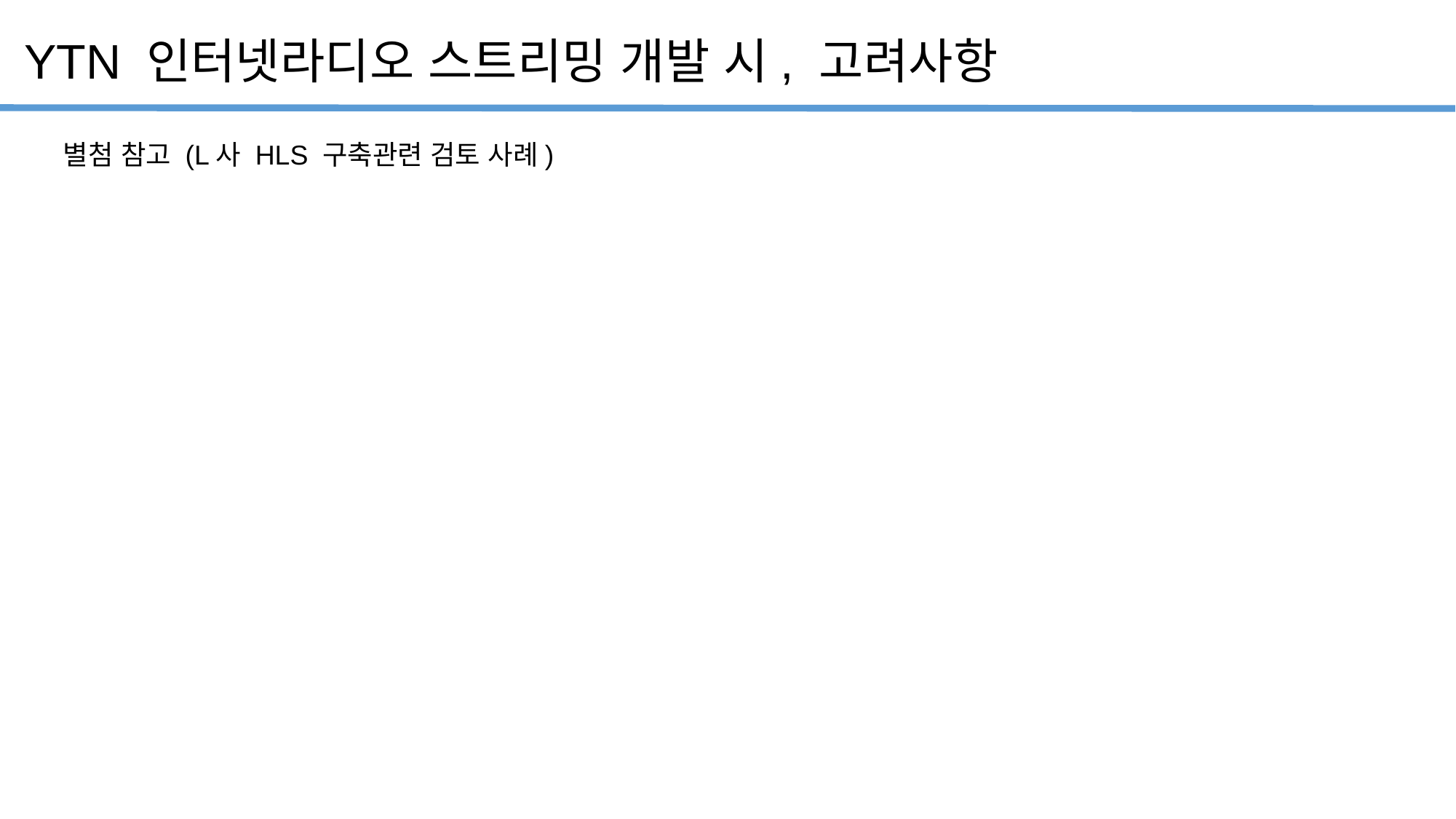

YTN 인터넷라디오 스트리밍 개발 시, 고려사항
별첨 참고 (L사 HLS 구축관련 검토 사례)